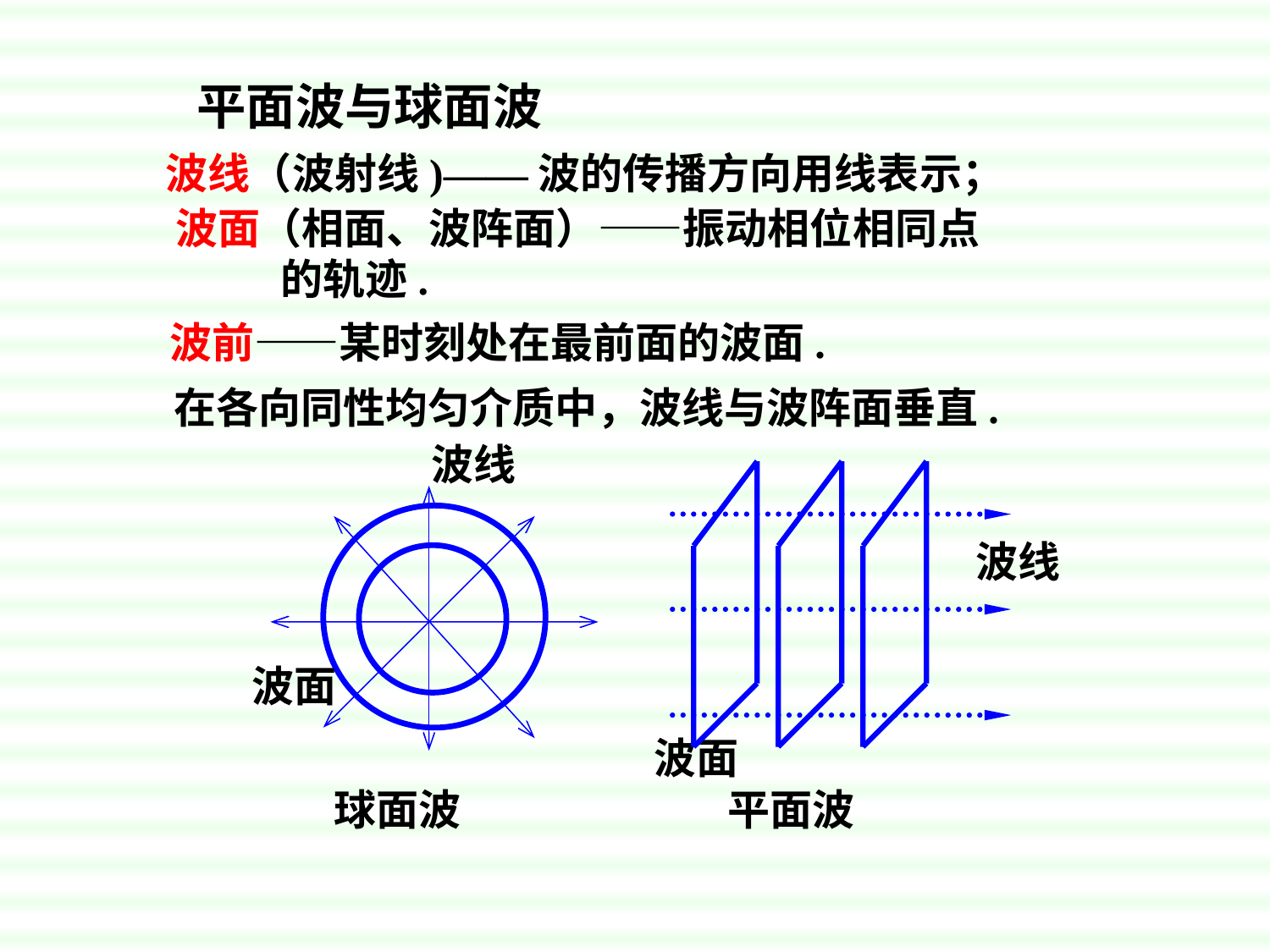

平面波与球面波
波线（波射线)——波的传播方向用线表示；
波面（相面、波阵面）——振动相位相同点
          的轨迹.
波前——某时刻处在最前面的波面.
在各向同性均匀介质中，波线与波阵面垂直.
波线

波面

波线

波面
球面波
平面波